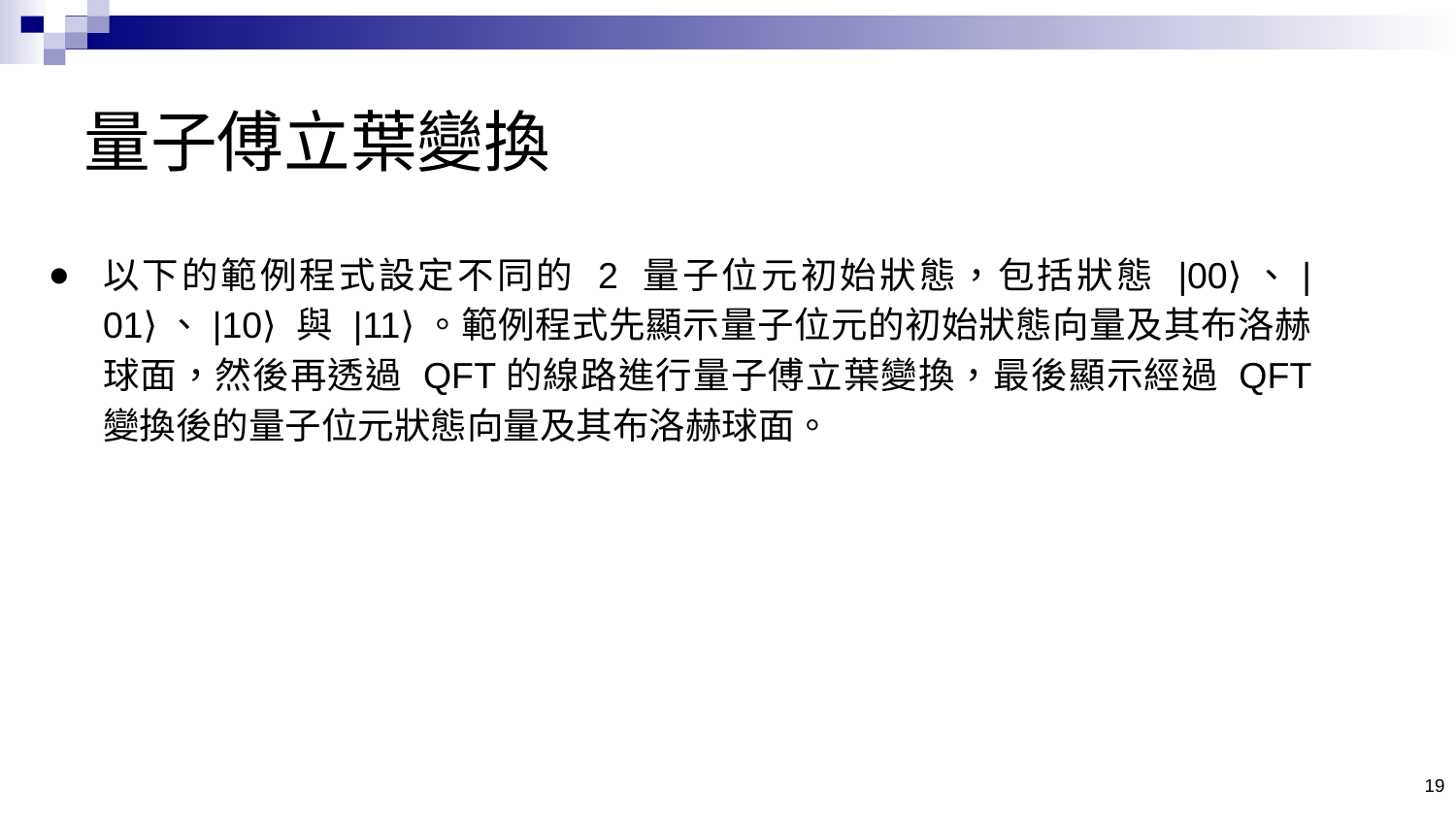

# 量子傅立葉變換
以下的範例程式設定不同的 2 量子位元初始狀態，包括狀態 |00⟩、|01⟩、|10⟩ 與 |11⟩。範例程式先顯示量子位元的初始狀態向量及其布洛赫球面，然後再透過 QFT的線路進行量子傅立葉變換，最後顯示經過 QFT 變換後的量子位元狀態向量及其布洛赫球面。

19